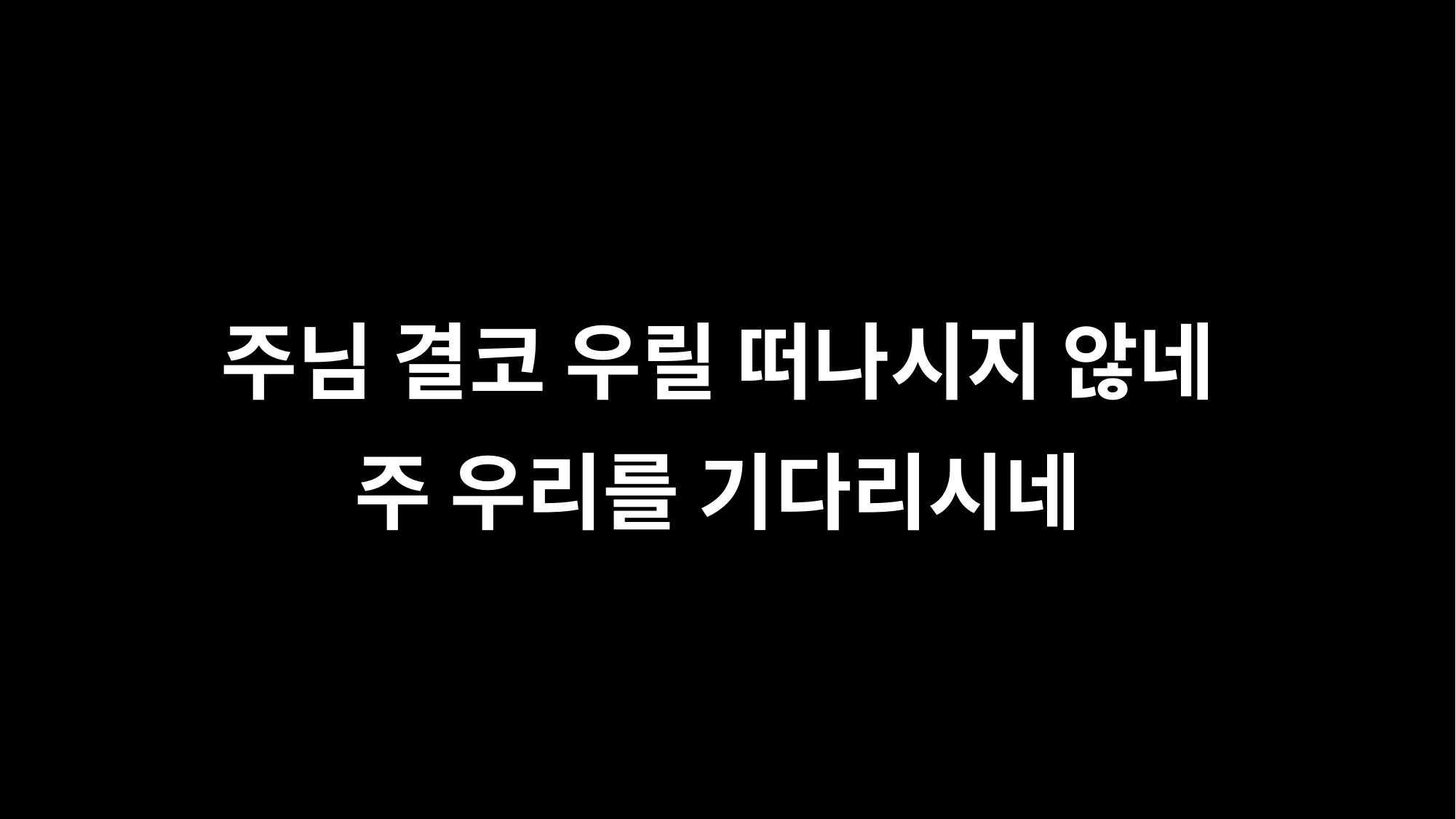

주님 결코 우릴 떠나시지 않네
주 우리를 기다리시네